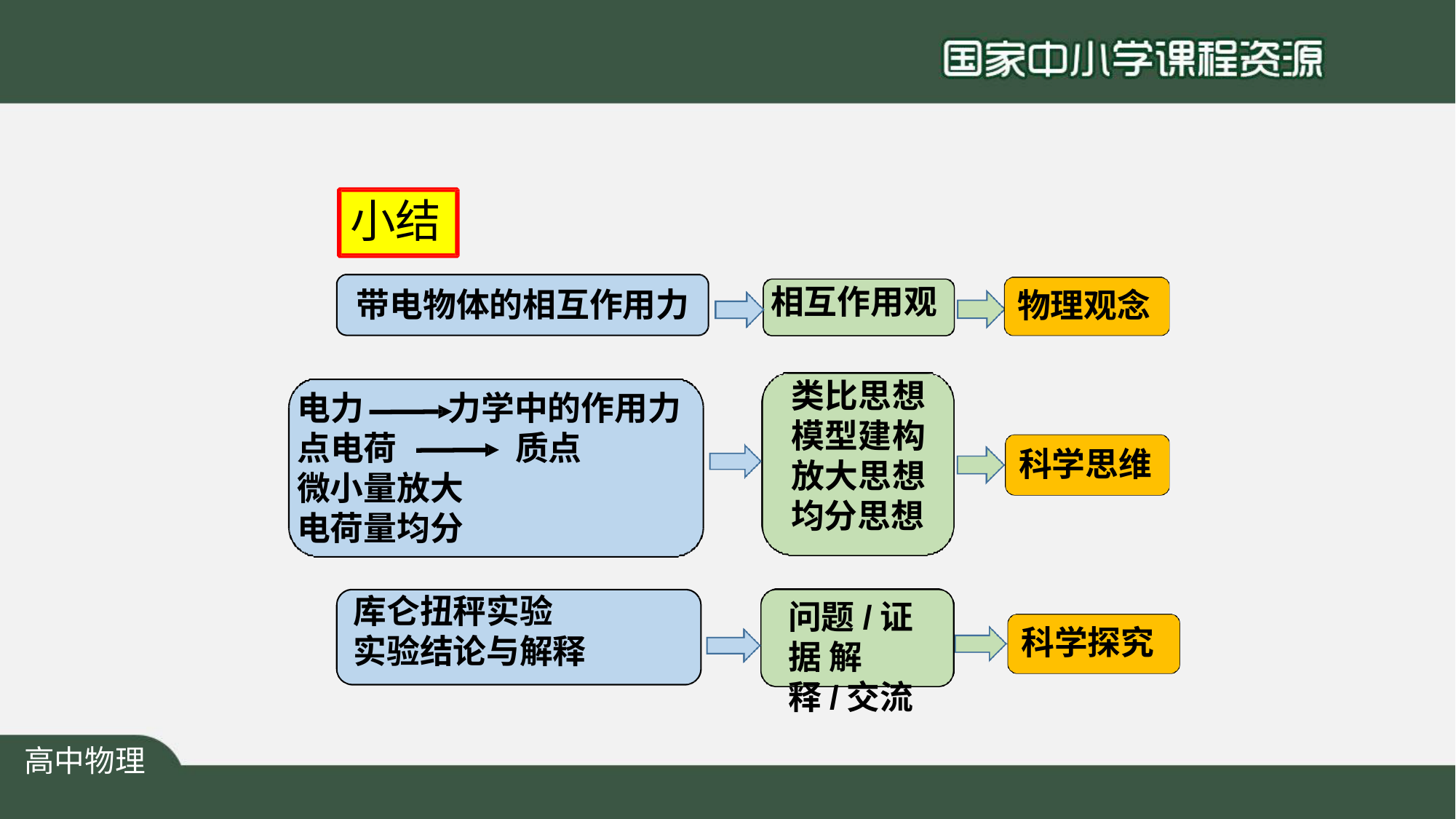

# 小结

相互作用观
带电物体的相互作用力
物理观念

类比思想 模型建构 放大思想 均分思想

电力
力学中的作用力

点电荷
质点
科学思维

微小量放大 电荷量均分
库仑扭秤实验 实验结论与解释

问题/证据 解释/交流
科学探究
高中物理